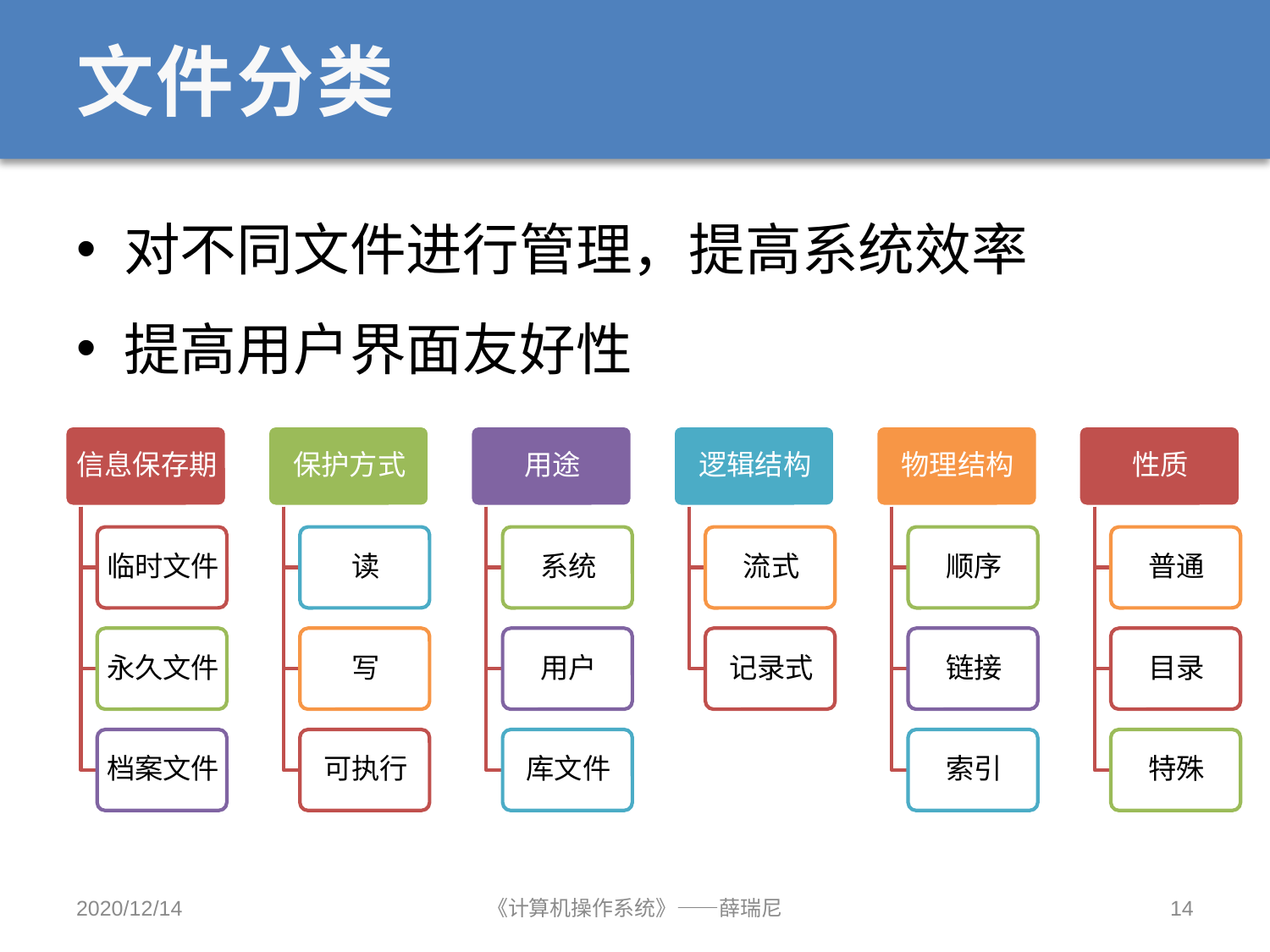

# 文件分类
对不同文件进行管理，提高系统效率
提高用户界面友好性

信息保存期
临时文件
永久文件
档案文件
保护方式
读
写
可执行
用途
系统
用户
库文件
逻辑结构
流式
记录式
物理结构
顺序
链接
索引
性质
普通
目录
特殊
2020/12/14
《计算机操作系统》——薛瑞尼
14